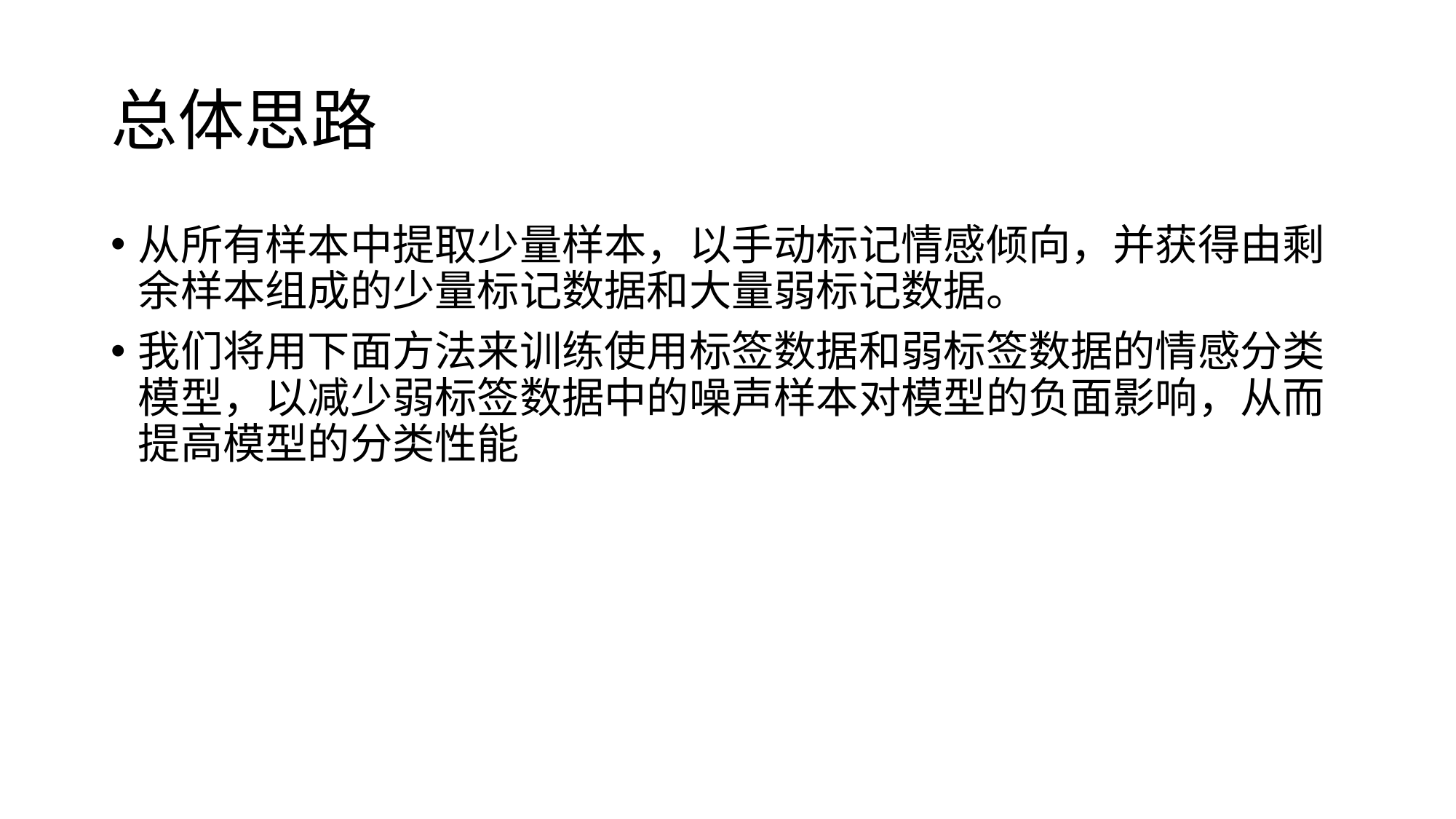

# 总体思路
从所有样本中提取少量样本，以手动标记情感倾向，并获得由剩 余样本组成的少量标记数据和大量弱标记数据。
我们将用下面方法来训练使用标签数据和弱标签数据的情感分类模型，以减少弱标签数据中的噪声样本对模型的负面影响，从而提高模型的分类性能